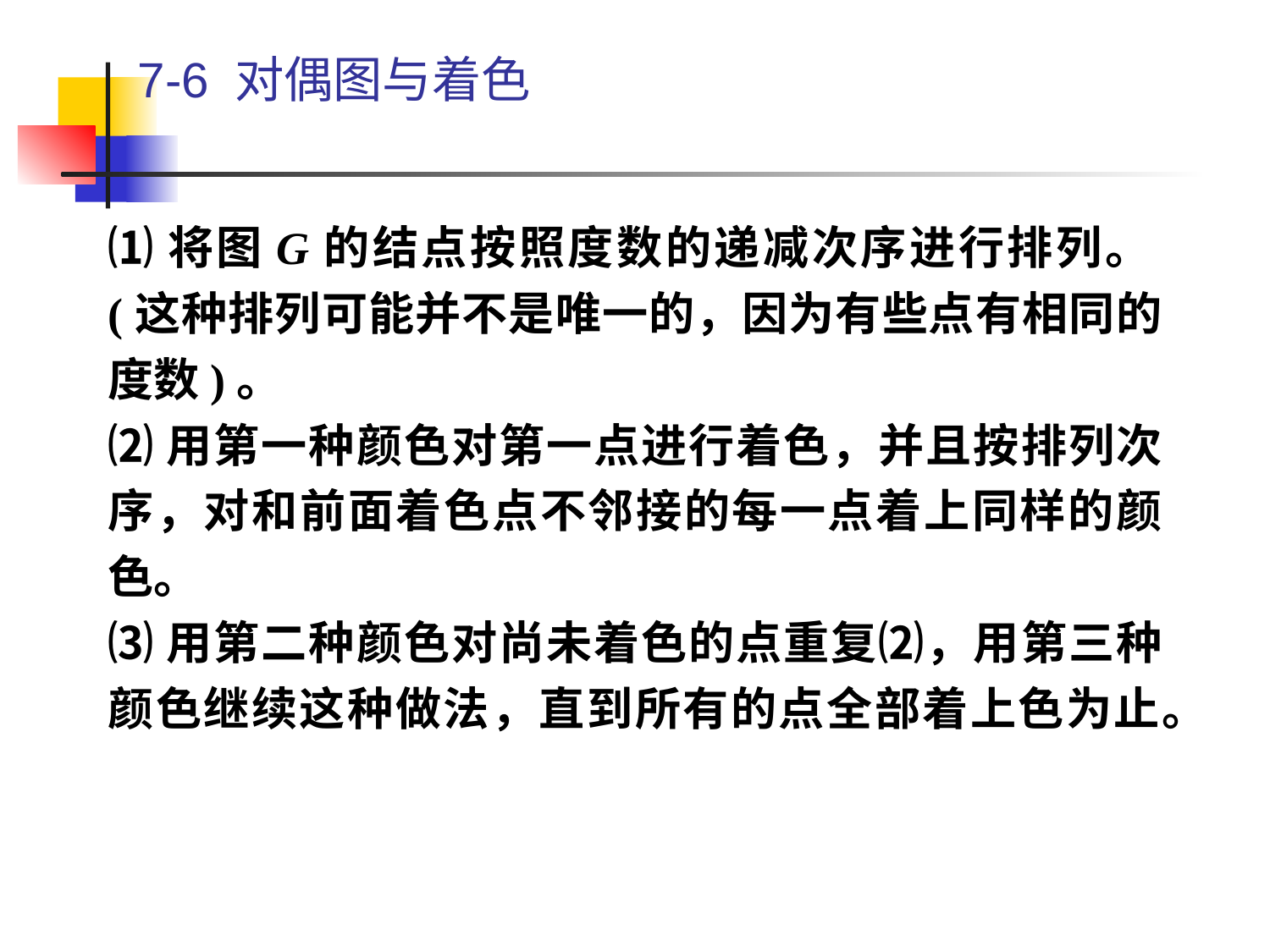

# 7-6 对偶图与着色
⑴将图G的结点按照度数的递减次序进行排列。(这种排列可能并不是唯一的，因为有些点有相同的度数)。
⑵用第一种颜色对第一点进行着色，并且按排列次序，对和前面着色点不邻接的每一点着上同样的颜色。
⑶用第二种颜色对尚未着色的点重复⑵，用第三种颜色继续这种做法，直到所有的点全部着上色为止。